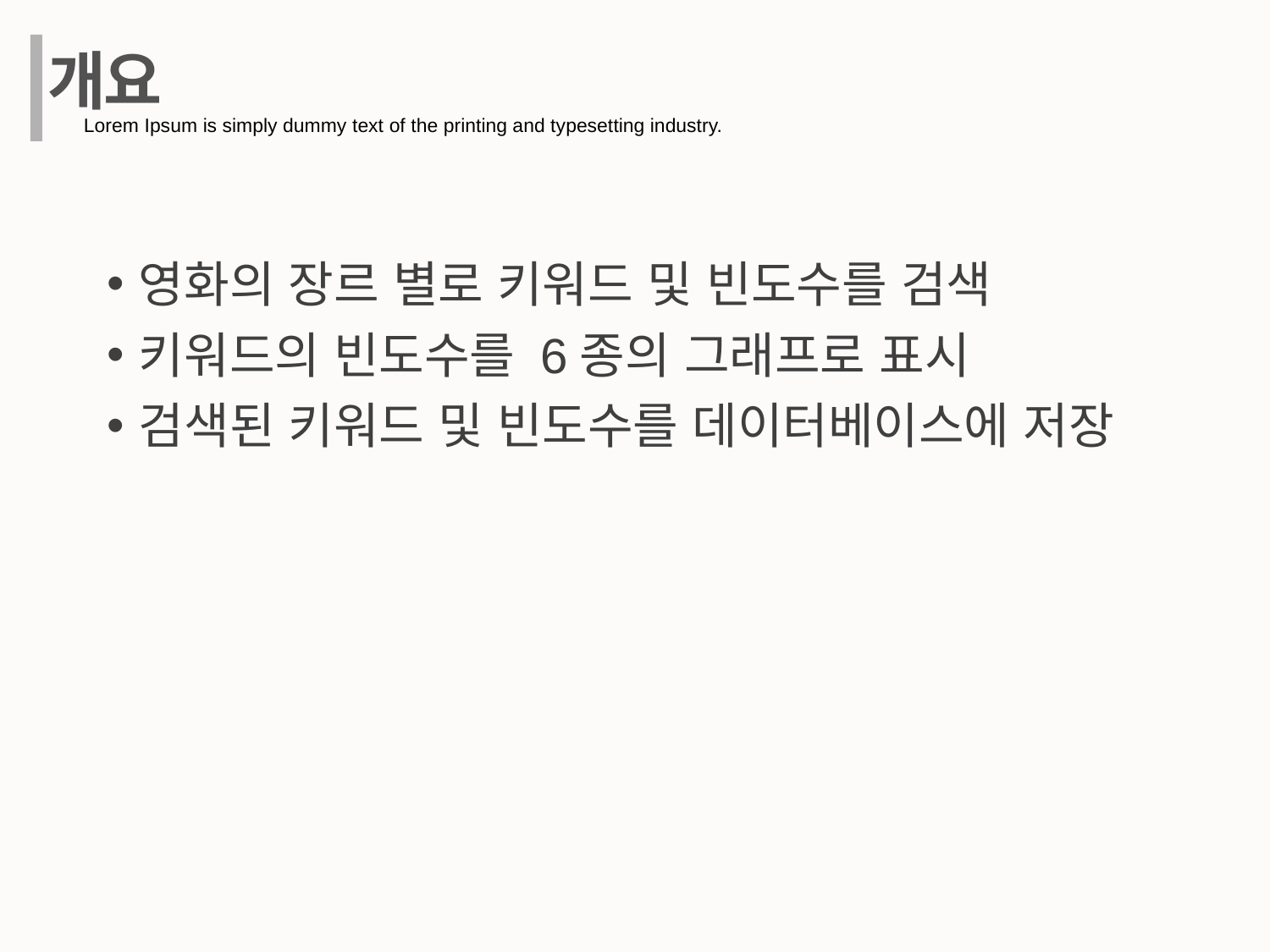

개요
Lorem Ipsum is simply dummy text of the printing and typesetting industry.
영화의 장르 별로 키워드 및 빈도수를 검색
키워드의 빈도수를 6종의 그래프로 표시
검색된 키워드 및 빈도수를 데이터베이스에 저장